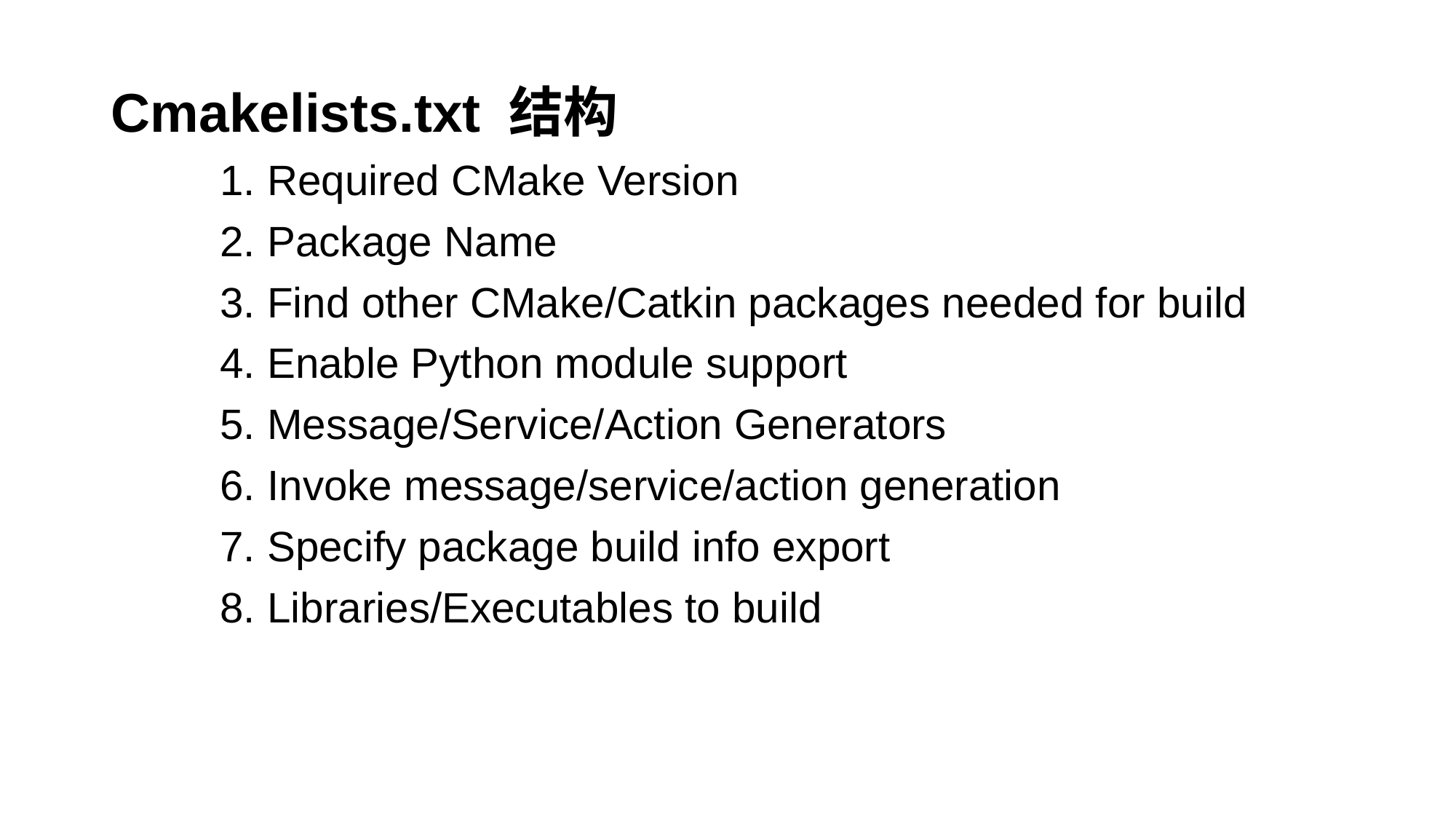

Cmakelists.txt 结构
	1. Required CMake Version
	2. Package Name
	3. Find other CMake/Catkin packages needed for build
	4. Enable Python module support
	5. Message/Service/Action Generators
	6. Invoke message/service/action generation
	7. Specify package build info export
	8. Libraries/Executables to build